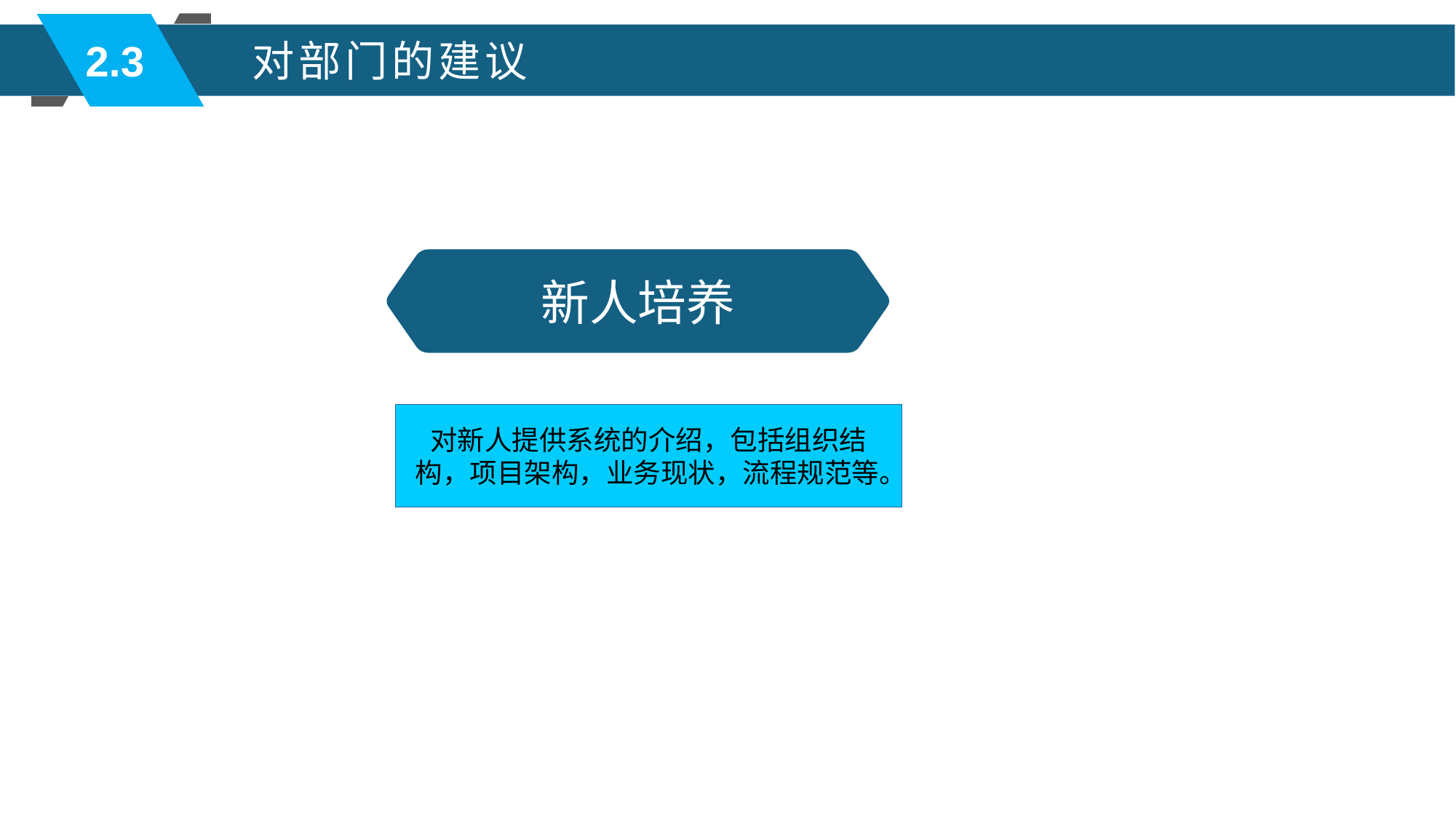

2.3
对部门的建议

新人培养
对新人提供系统的介绍，包括组织结
  构，项目架构，业务现状，流程规范等。